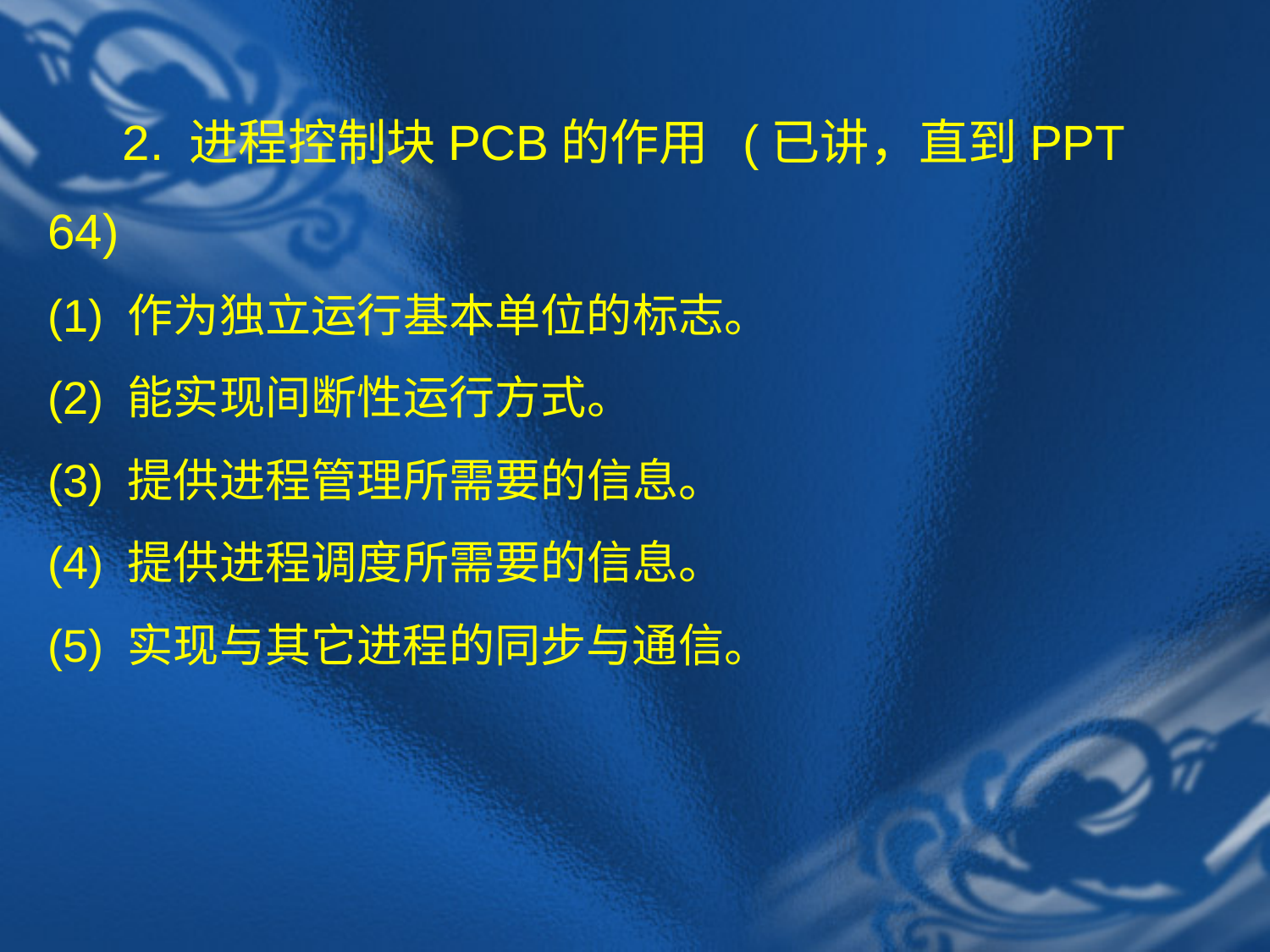

2. 进程控制块PCB的作用  (已讲，直到PPT 64)
(1) 作为独立运行基本单位的标志。
(2) 能实现间断性运行方式。
(3) 提供进程管理所需要的信息。
(4) 提供进程调度所需要的信息。
(5) 实现与其它进程的同步与通信。